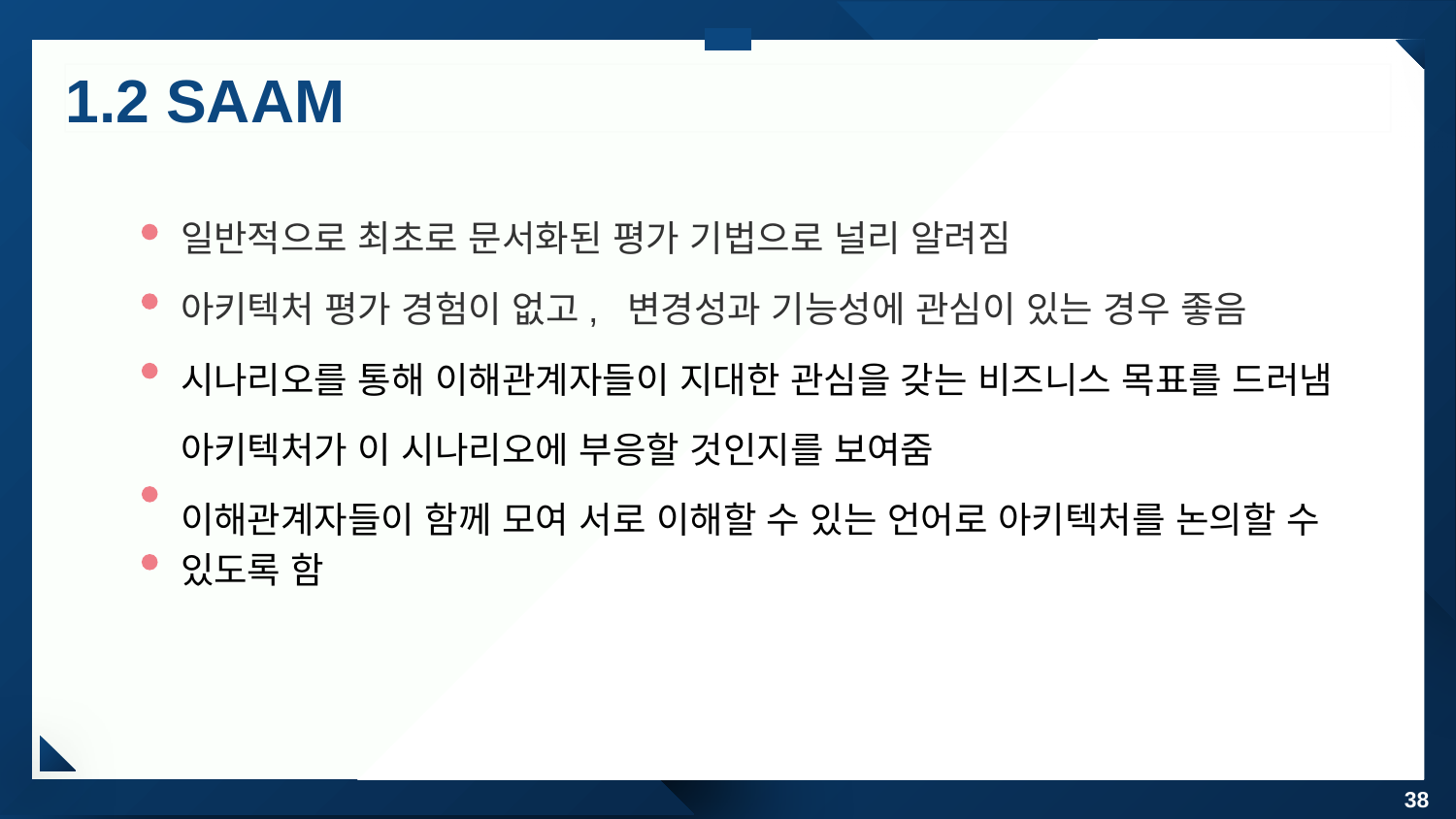

# 1.2 SAAM
일반적으로 최초로 문서화된 평가 기법으로 널리 알려짐
아키텍처 평가 경험이 없고,  변경성과 기능성에 관심이 있는 경우 좋음
시나리오를 통해 이해관계자들이 지대한 관심을 갖는 비즈니스 목표를 드러냄
아키텍처가 이 시나리오에 부응할 것인지를 보여줌
이해관계자들이 함께 모여 서로 이해할 수 있는 언어로 아키텍처를 논의할 수 있도록 함

38